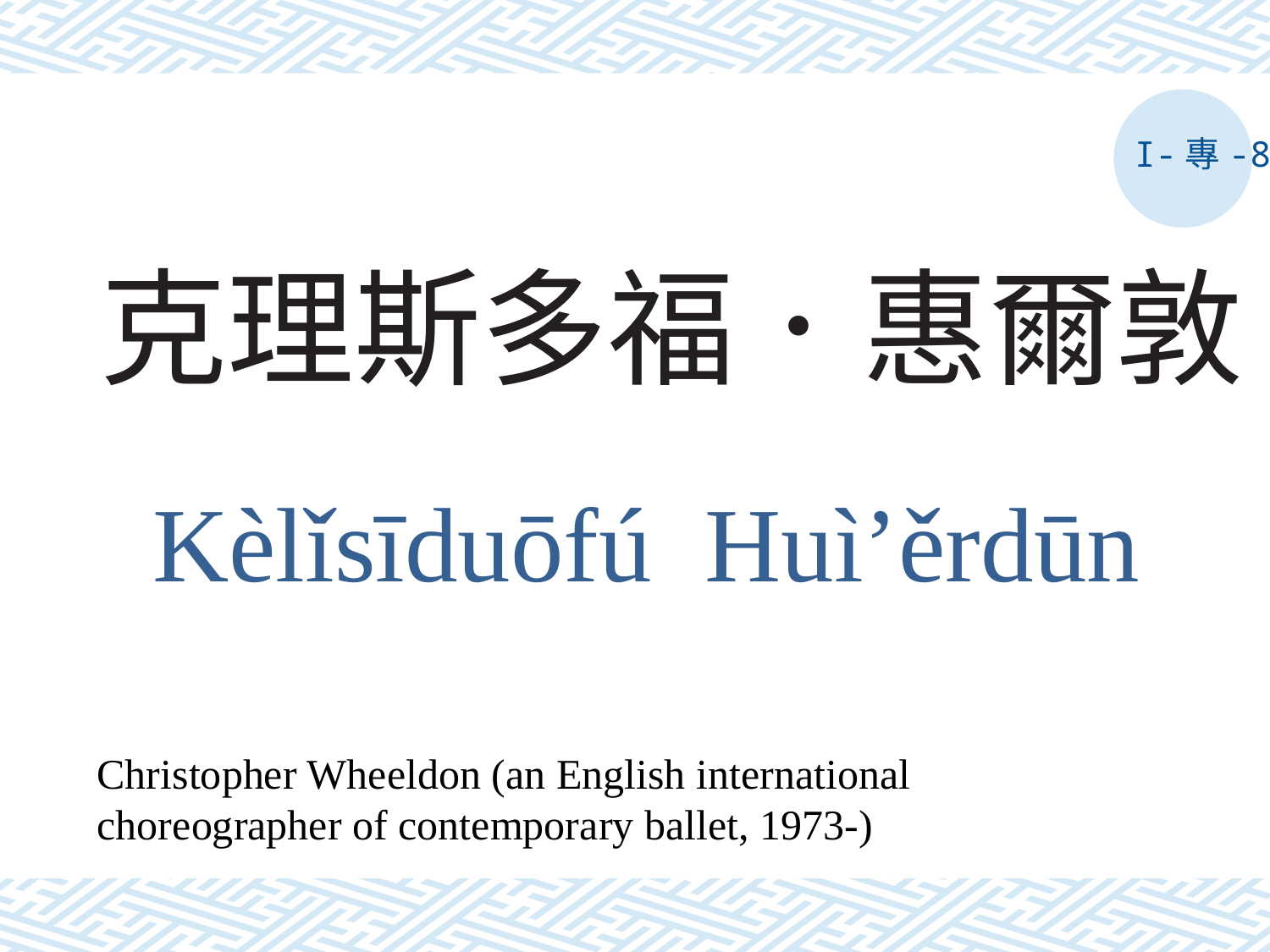

I-專-8

# 克理斯多福．惠爾敦
Kèlǐsīduōfú  Huì’ěrdūn
Christopher Wheeldon (an English international choreographer of contemporary ballet, 1973-)